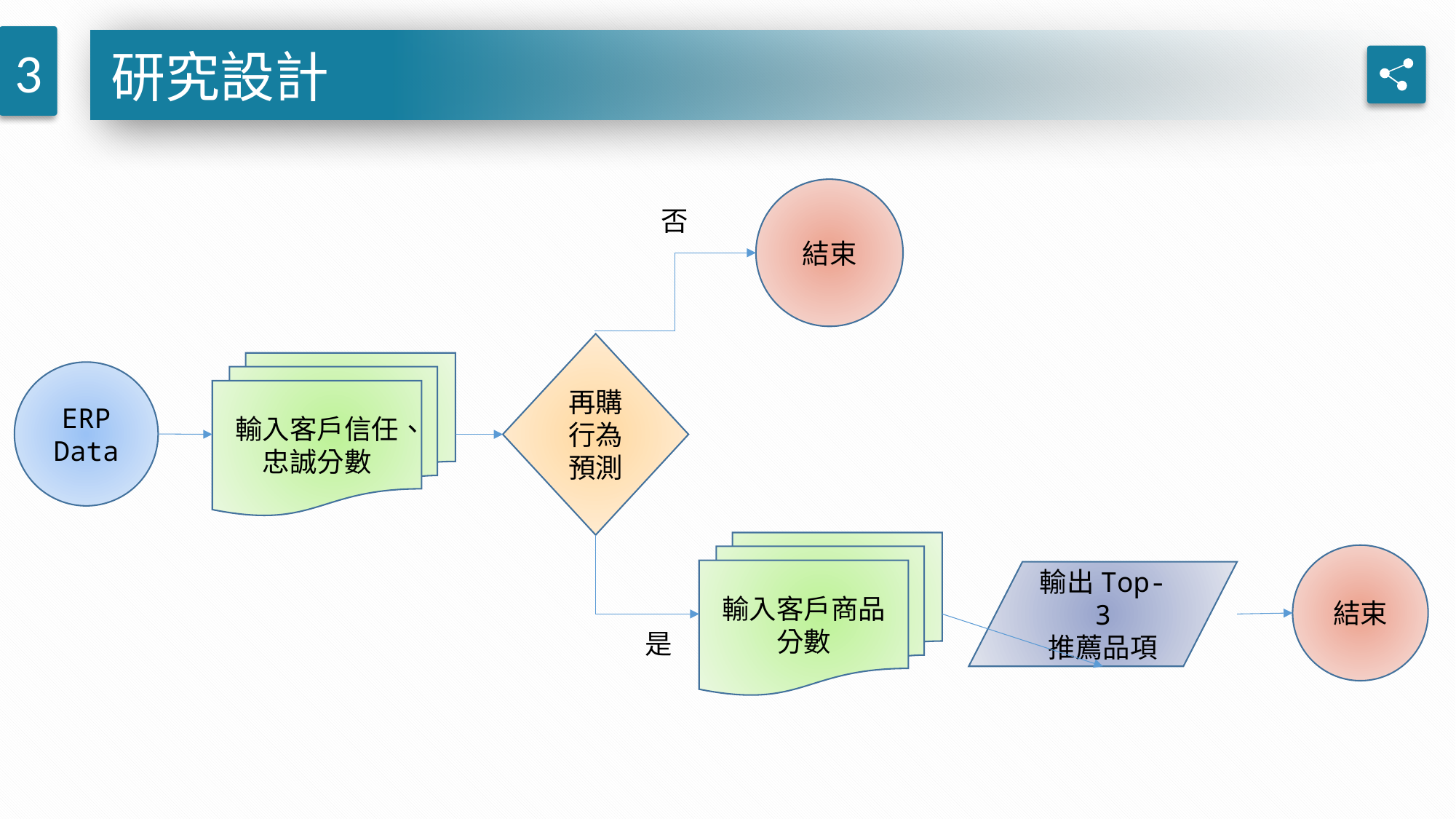

3

研究設計

結束
否
再購行為預測
輸入客戶信任、忠誠分數
ERP
Data
輸入客戶商品分數
結束
輸出Top-3
推薦品項
是